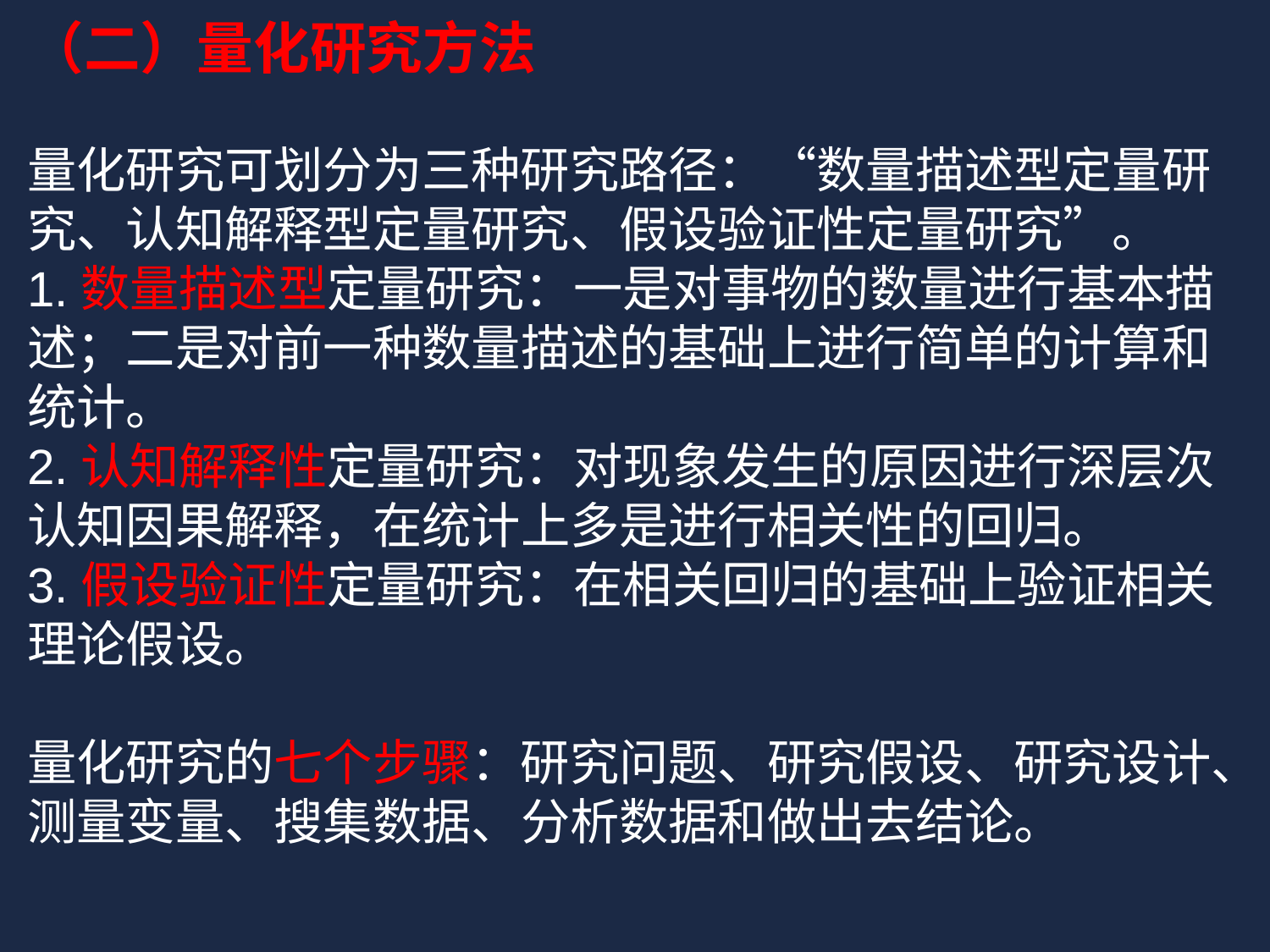

（二）量化研究方法

量化研究可划分为三种研究路径：“数量描述型定量研究、认知解释型定量研究、假设验证性定量研究”。
1.数量描述型定量研究：一是对事物的数量进行基本描述；二是对前一种数量描述的基础上进行简单的计算和统计。
2.认知解释性定量研究：对现象发生的原因进行深层次认知因果解释，在统计上多是进行相关性的回归。
3.假设验证性定量研究：在相关回归的基础上验证相关理论假设。

量化研究的七个步骤：研究问题、研究假设、研究设计、测量变量、搜集数据、分析数据和做出去结论。